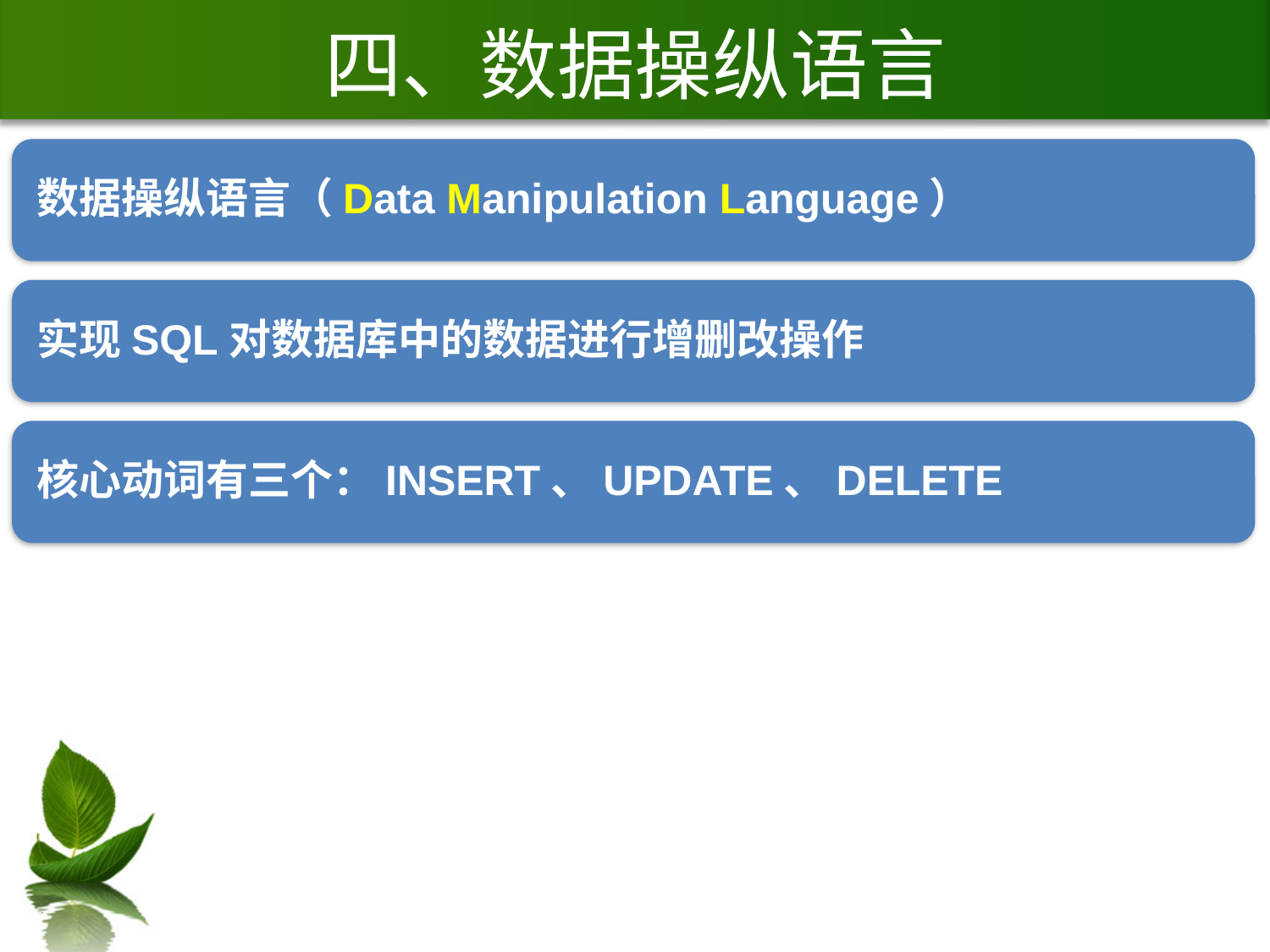

# 四、数据操纵语言
数据操纵语言（Data Manipulation Language）
实现SQL对数据库中的数据进行增删改操作
核心动词有三个：INSERT、UPDATE、DELETE